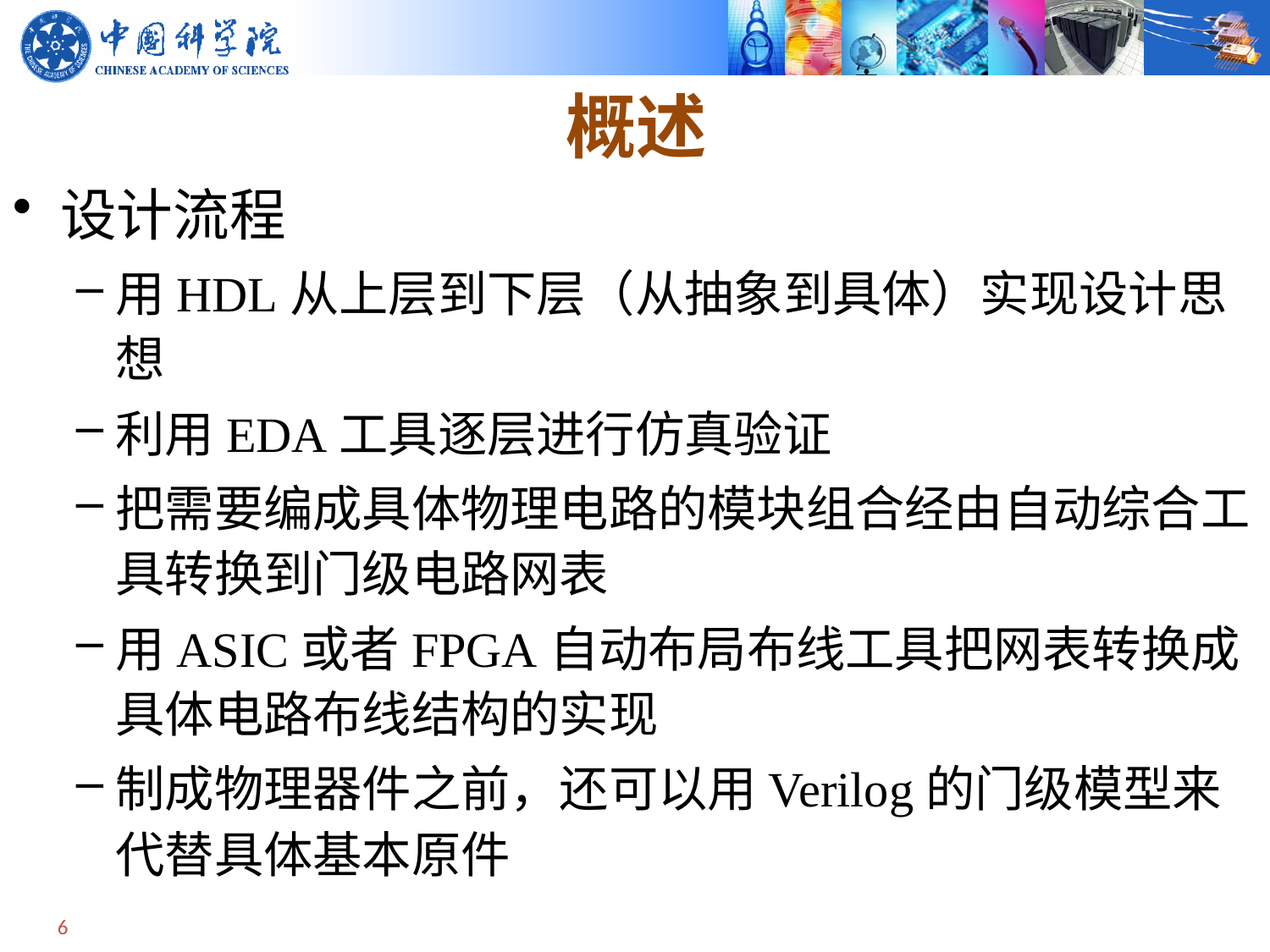

# 概述
设计流程
用HDL从上层到下层（从抽象到具体）实现设计思想
利用EDA工具逐层进行仿真验证
把需要编成具体物理电路的模块组合经由自动综合工具转换到门级电路网表
用ASIC或者FPGA自动布局布线工具把网表转换成具体电路布线结构的实现
制成物理器件之前，还可以用Verilog的门级模型来代替具体基本原件